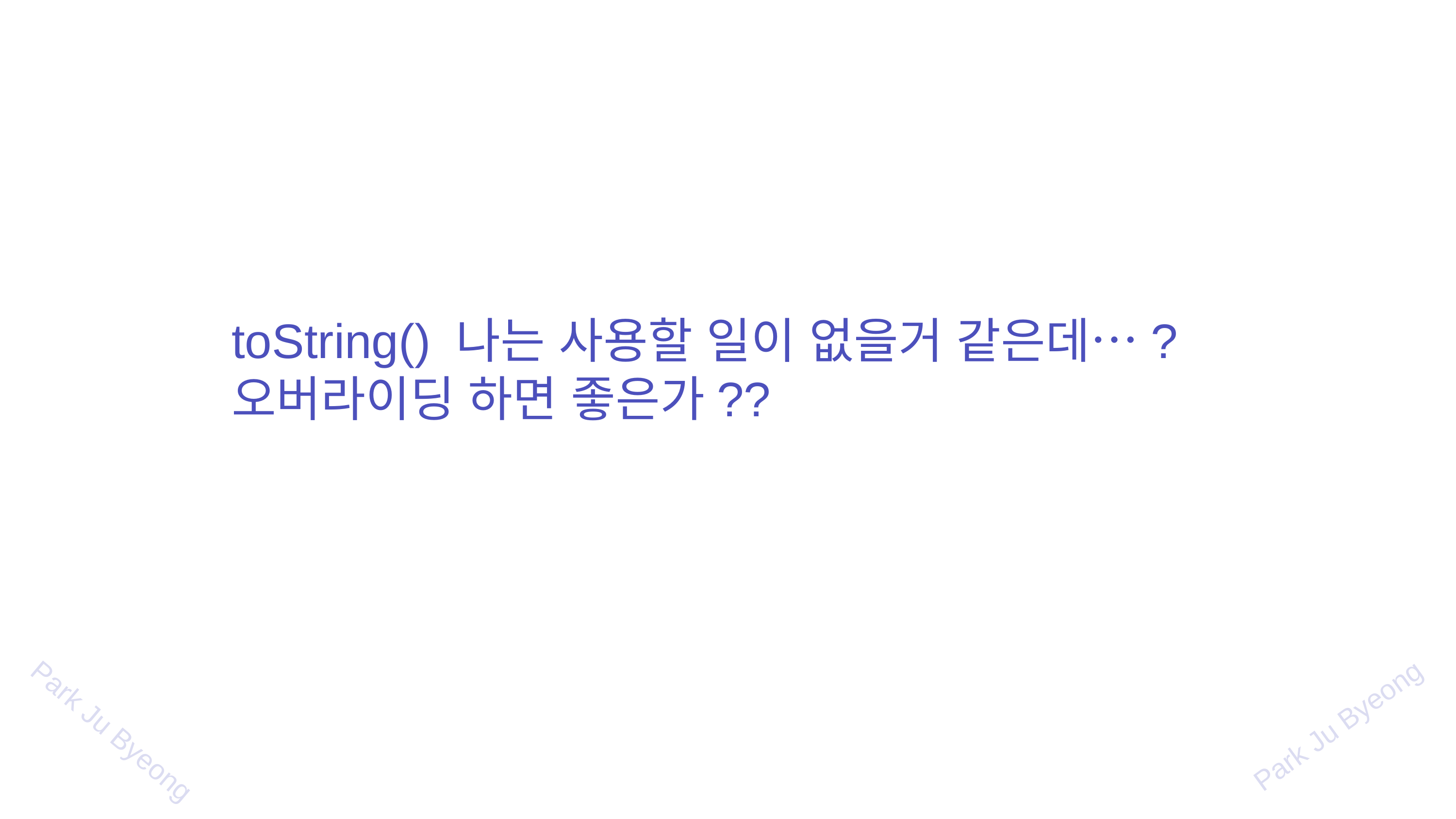

toString() 나는 사용할 일이 없을거 같은데…?
오버라이딩 하면 좋은가??